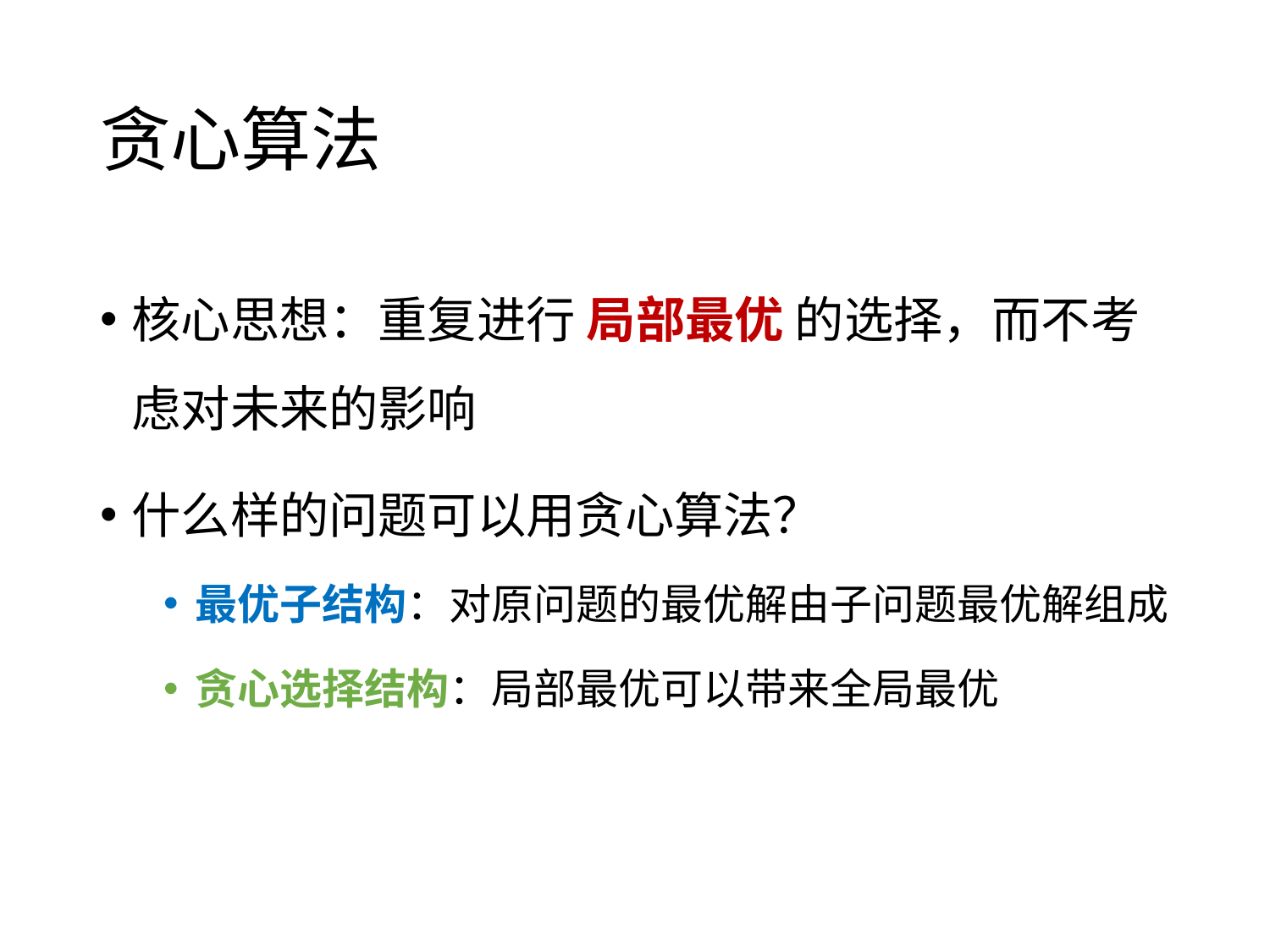

# 贪心算法
核心思想：重复进行 局部最优 的选择，而不考虑对未来的影响
什么样的问题可以用贪心算法？
最优子结构：对原问题的最优解由子问题最优解组成
贪心选择结构：局部最优可以带来全局最优